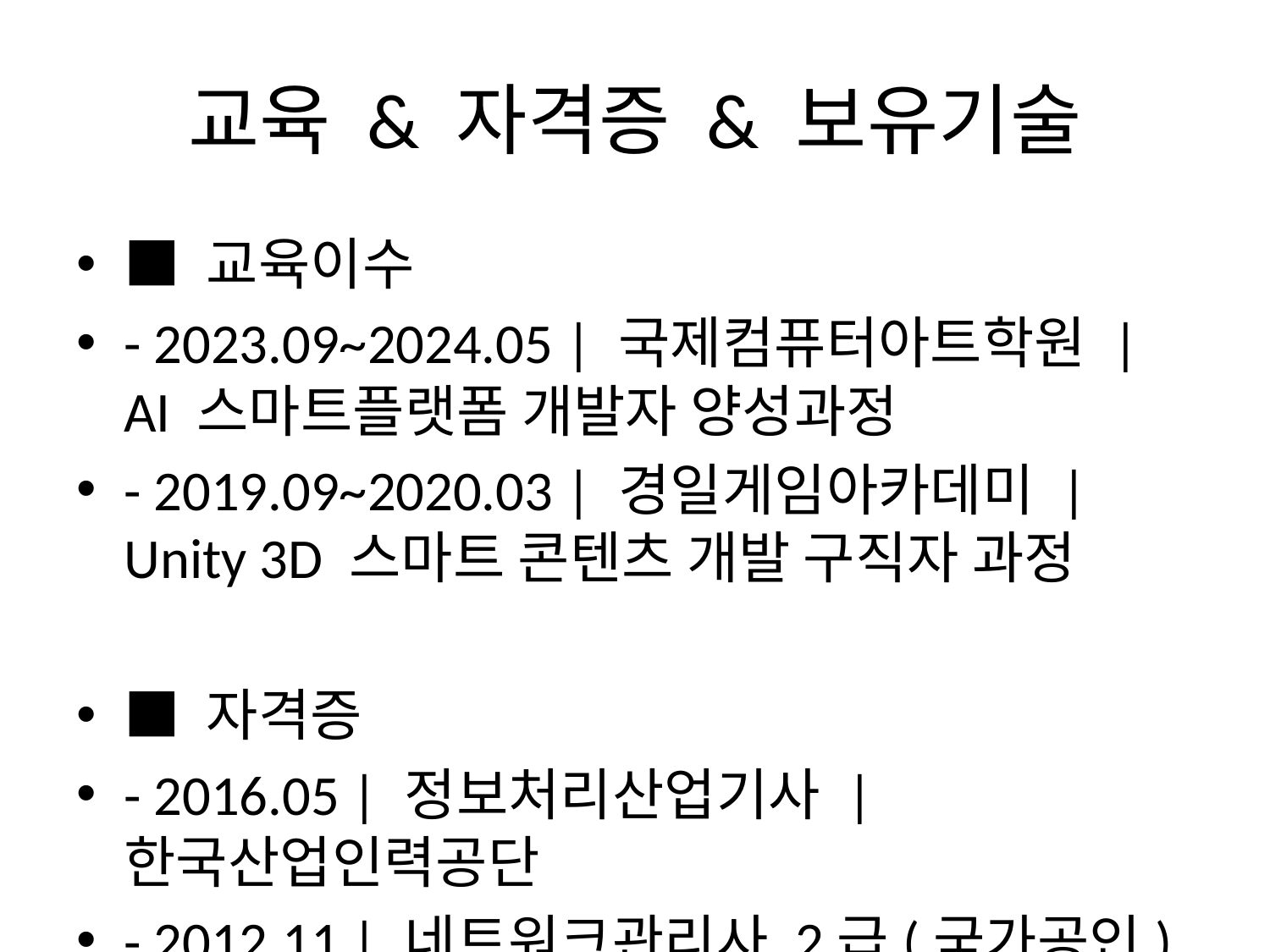

# 교육 & 자격증 & 보유기술
■ 교육이수
- 2023.09~2024.05 | 국제컴퓨터아트학원 | AI 스마트플랫폼 개발자 양성과정
- 2019.09~2020.03 | 경일게임아카데미 | Unity 3D 스마트 콘텐츠 개발 구직자 과정

■ 자격증
- 2016.05 | 정보처리산업기사 | 한국산업인력공단
- 2012.11 | 네트워크관리사 2급(국가공인) | 한국정보통신자격협회

■ 보유기술
- C/C++, Unreal, Unity, Python